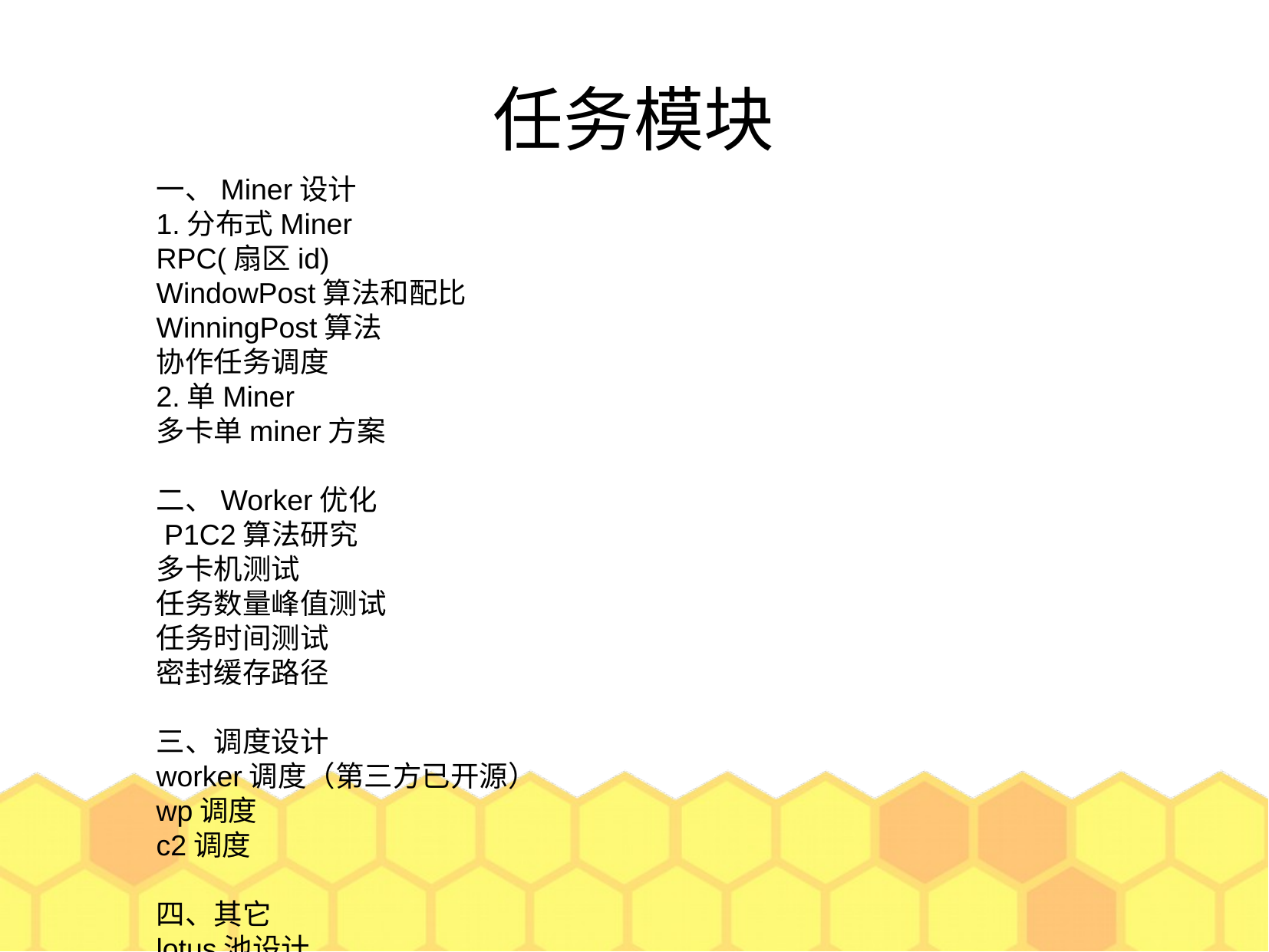

任务模块
一、Miner设计
1.分布式Miner
RPC(扇区id)
WindowPost算法和配比
WinningPost算法
协作任务调度
2.单Miner
多卡单miner方案

二、Worker优化
 P1C2算法研究
多卡机测试
任务数量峰值测试
任务时间测试
密封缓存路径

三、调度设计
worker调度（第三方已开源）
wp调度
c2调度

四、其它
lotus池设计
扇区修复
幸运值优化研究
测试集群维护